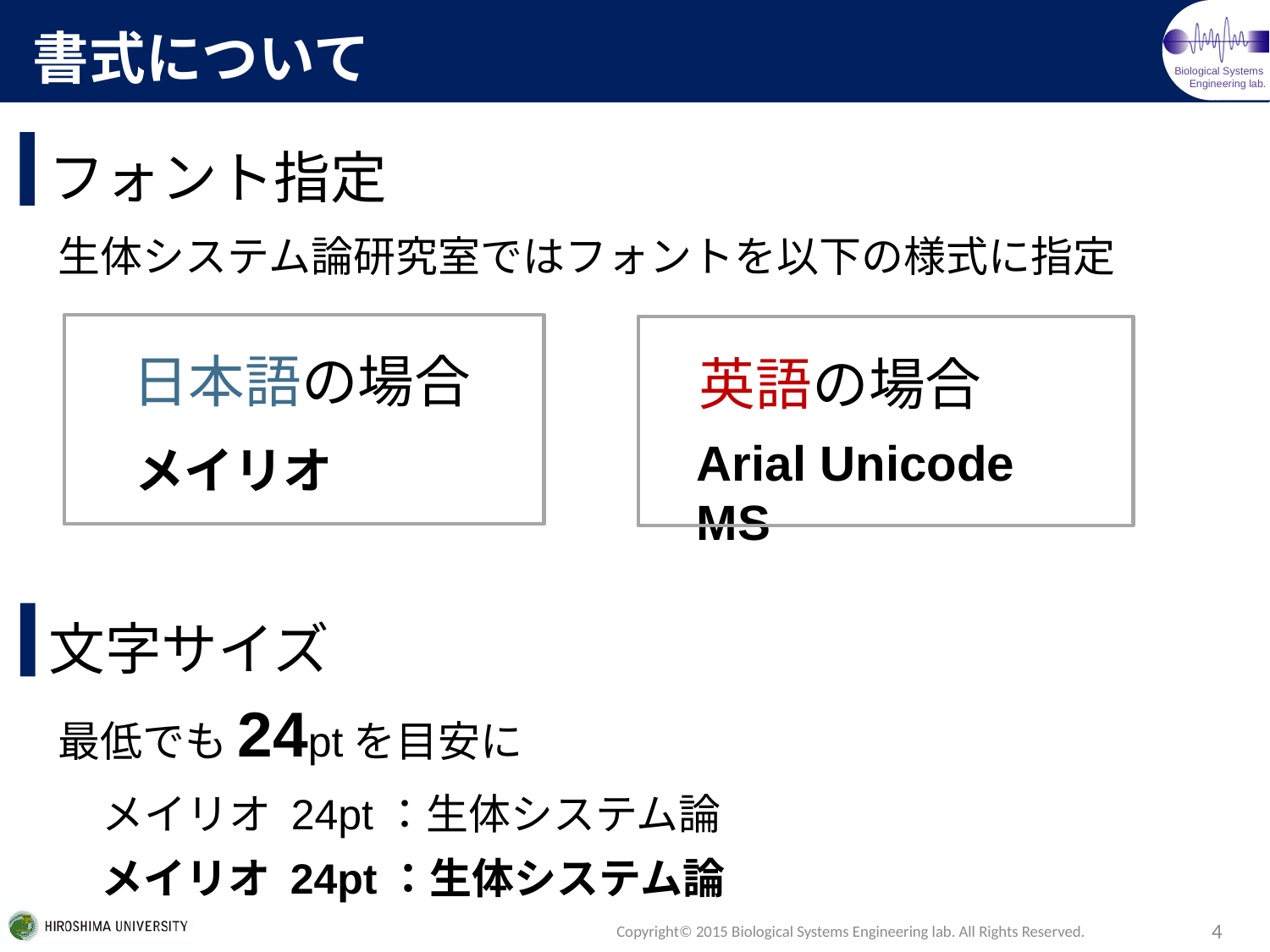

書式について

フォント指定
生体システム論研究室ではフォントを以下の様式に指定

日本語の場合
英語の場合
Arial Unicode MS
メイリオ

文字サイズ
最低でも24ptを目安に
メイリオ 24pt：生体システム論
メイリオ 24pt：生体システム論
Copyright© 2015 Biological Systems Engineering lab. All Rights Reserved.
4